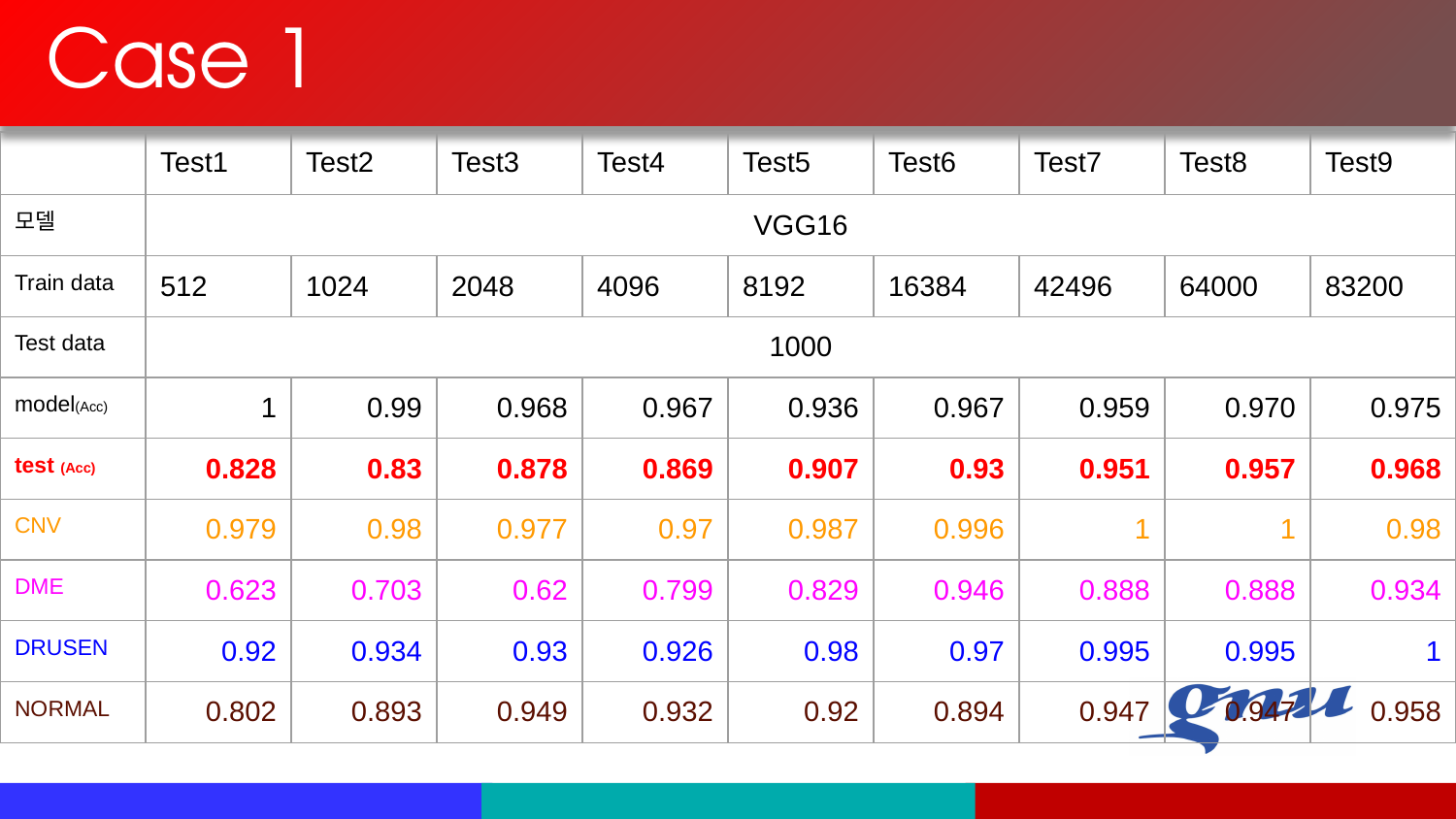

# Case 1
|  | Test1 | Test2 | Test3 | Test4 | Test5 | Test6 | Test7 | Test8 | Test9 |
| --- | --- | --- | --- | --- | --- | --- | --- | --- | --- |
| 모델 | VGG16 |  |  |  |  |  |  |  |  |
| Train data | 512 | 1024 | 2048 | 4096 | 8192 | 16384 | 42496 | 64000 | 83200 |
| Test data | 1000 |  |  |  |  |  |  |  |  |
| model(Acc) | 1 | 0.99 | 0.968 | 0.967 | 0.936 | 0.967 | 0.959 | 0.970 | 0.975 |
| test (Acc) | 0.828 | 0.83 | 0.878 | 0.869 | 0.907 | 0.93 | 0.951 | 0.957 | 0.968 |
| CNV | 0.979 | 0.98 | 0.977 | 0.97 | 0.987 | 0.996 | 1 | 1 | 0.98 |
| DME | 0.623 | 0.703 | 0.62 | 0.799 | 0.829 | 0.946 | 0.888 | 0.888 | 0.934 |
| DRUSEN | 0.92 | 0.934 | 0.93 | 0.926 | 0.98 | 0.97 | 0.995 | 0.995 | 1 |
| NORMAL | 0.802 | 0.893 | 0.949 | 0.932 | 0.92 | 0.894 | 0.947 | 0.947 | 0.958 |